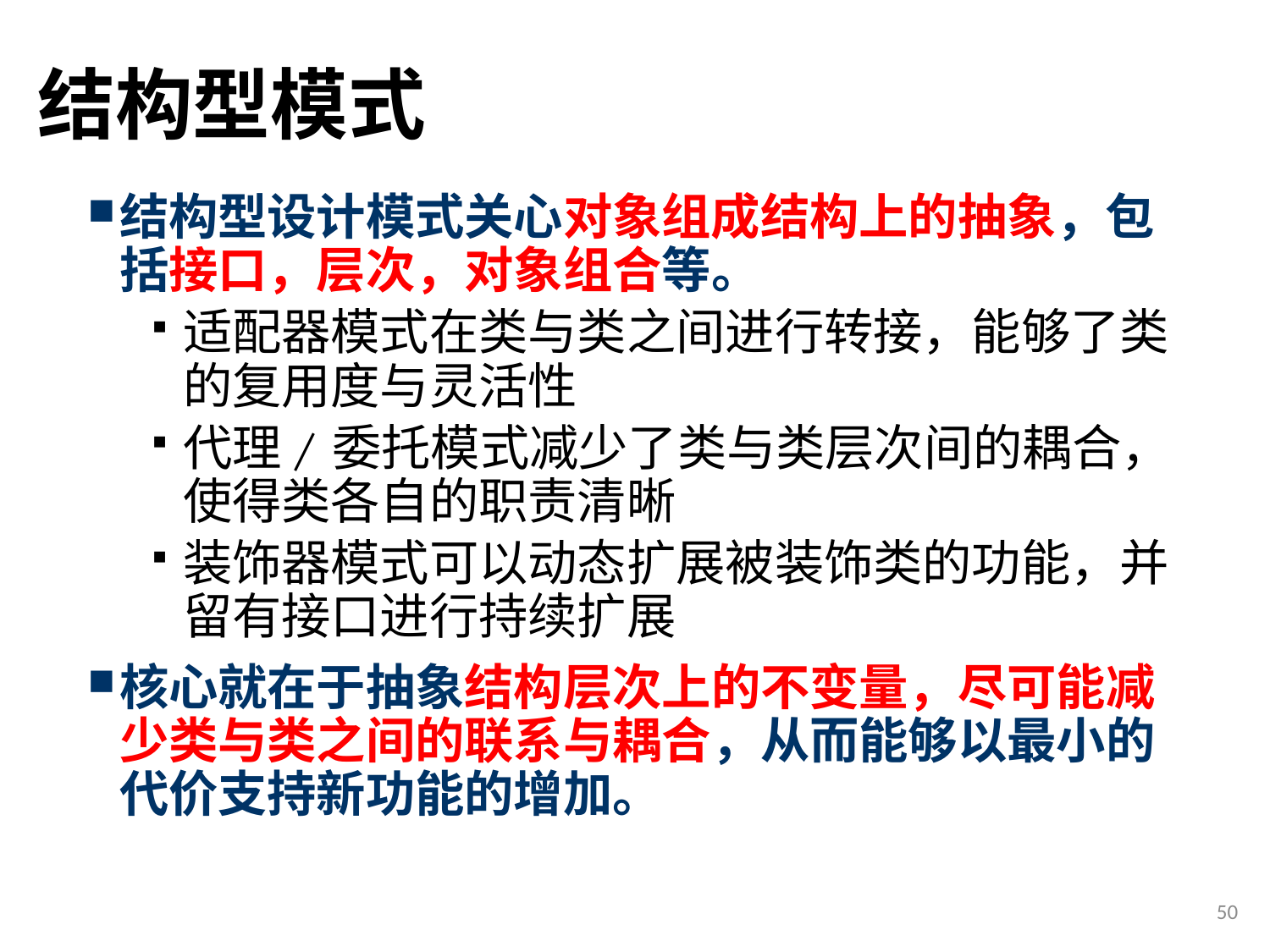

# 结构型模式
结构型设计模式关心对象组成结构上的抽象，包括接口，层次，对象组合等。
适配器模式在类与类之间进行转接，能够了类的复用度与灵活性
代理/委托模式减少了类与类层次间的耦合，使得类各自的职责清晰
装饰器模式可以动态扩展被装饰类的功能，并留有接口进行持续扩展
核心就在于抽象结构层次上的不变量，尽可能减少类与类之间的联系与耦合，从而能够以最小的代价支持新功能的增加。
50